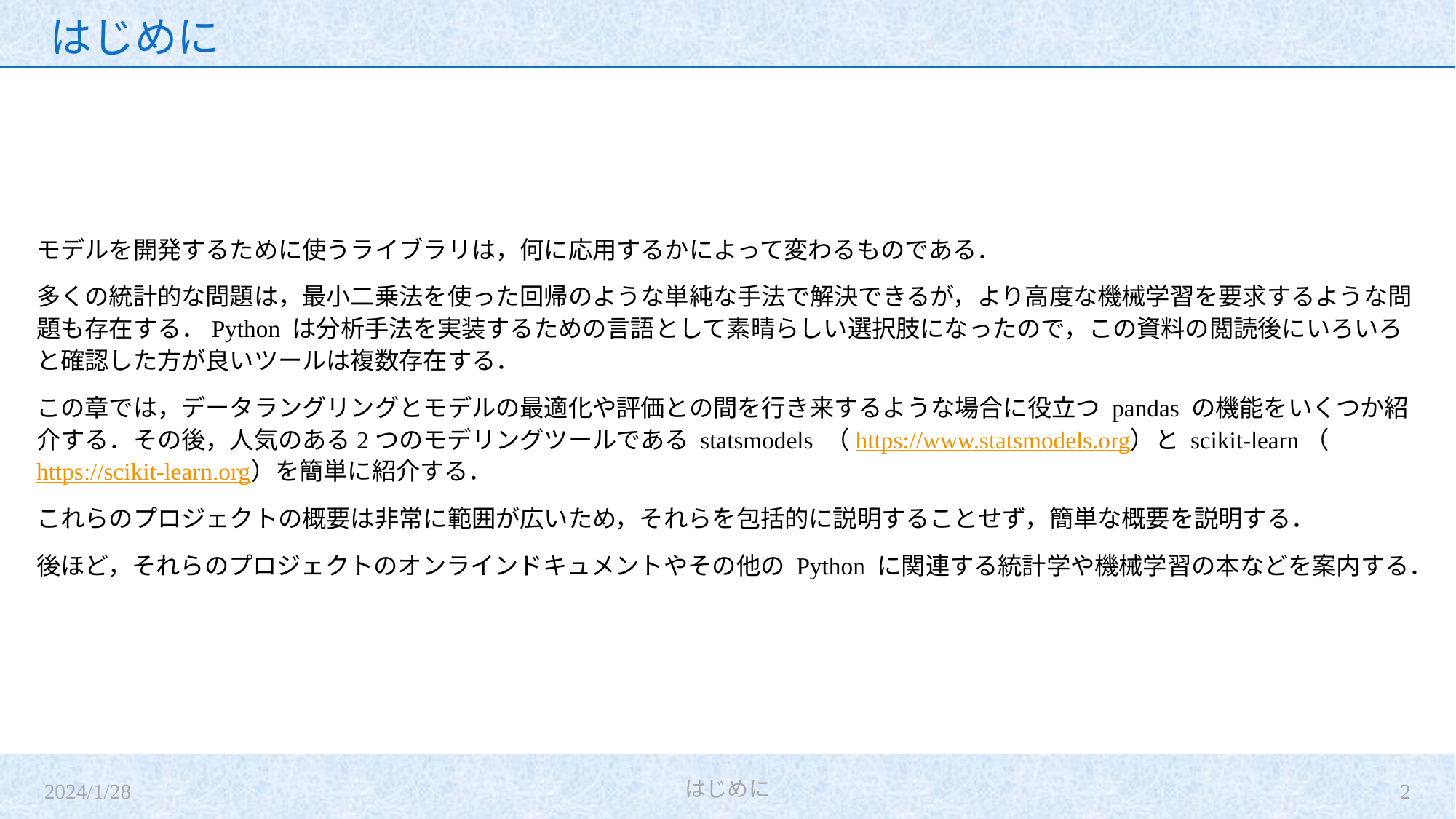

# はじめに
モデルを開発するために使うライブラリは，何に応用するかによって変わるものである．
多くの統計的な問題は，最小二乗法を使った回帰のような単純な手法で解決できるが，より高度な機械学習を要求するような問題も存在する．Python は分析手法を実装するための言語として素晴らしい選択肢になったので，この資料の閲読後にいろいろと確認した方が良いツールは複数存在する．
この章では，データラングリングとモデルの最適化や評価との間を行き来するような場合に役立つ pandas の機能をいくつか紹介する．その後，人気のある2つのモデリングツールである statsmodels （https://www.statsmodels.org）と scikit-learn（https://scikit-learn.org）を簡単に紹介する．
これらのプロジェクトの概要は非常に範囲が広いため，それらを包括的に説明することせず，簡単な概要を説明する．
後ほど，それらのプロジェクトのオンラインドキュメントやその他の Python に関連する統計学や機械学習の本などを案内する．
2024/1/28
2
はじめに